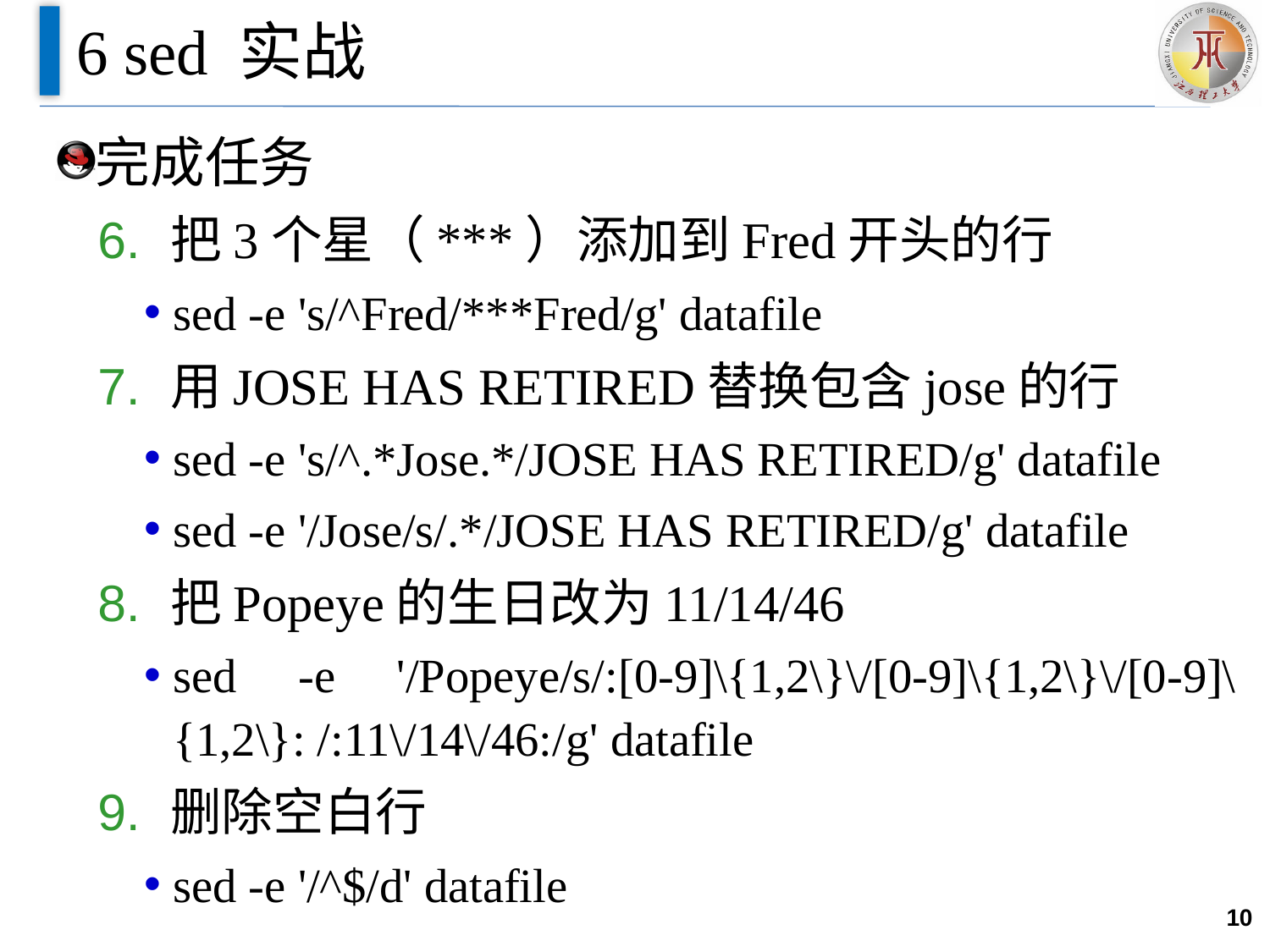

# 6 sed 实战
完成任务
把3个星（***）添加到Fred开头的行
sed -e 's/^Fred/***Fred/g' datafile
用JOSE HAS RETIRED替换包含jose的行
sed -e 's/^.*Jose.*/JOSE HAS RETIRED/g' datafile
sed -e '/Jose/s/.*/JOSE HAS RETIRED/g' datafile
把Popeye的生日改为11/14/46
sed -e '/Popeye/s/:[0-9]\{1,2\}\/[0-9]\{1,2\}\/[0-9]\{1,2\}: /:11\/14\/46:/g' datafile
删除空白行
sed -e '/^$/d' datafile
10